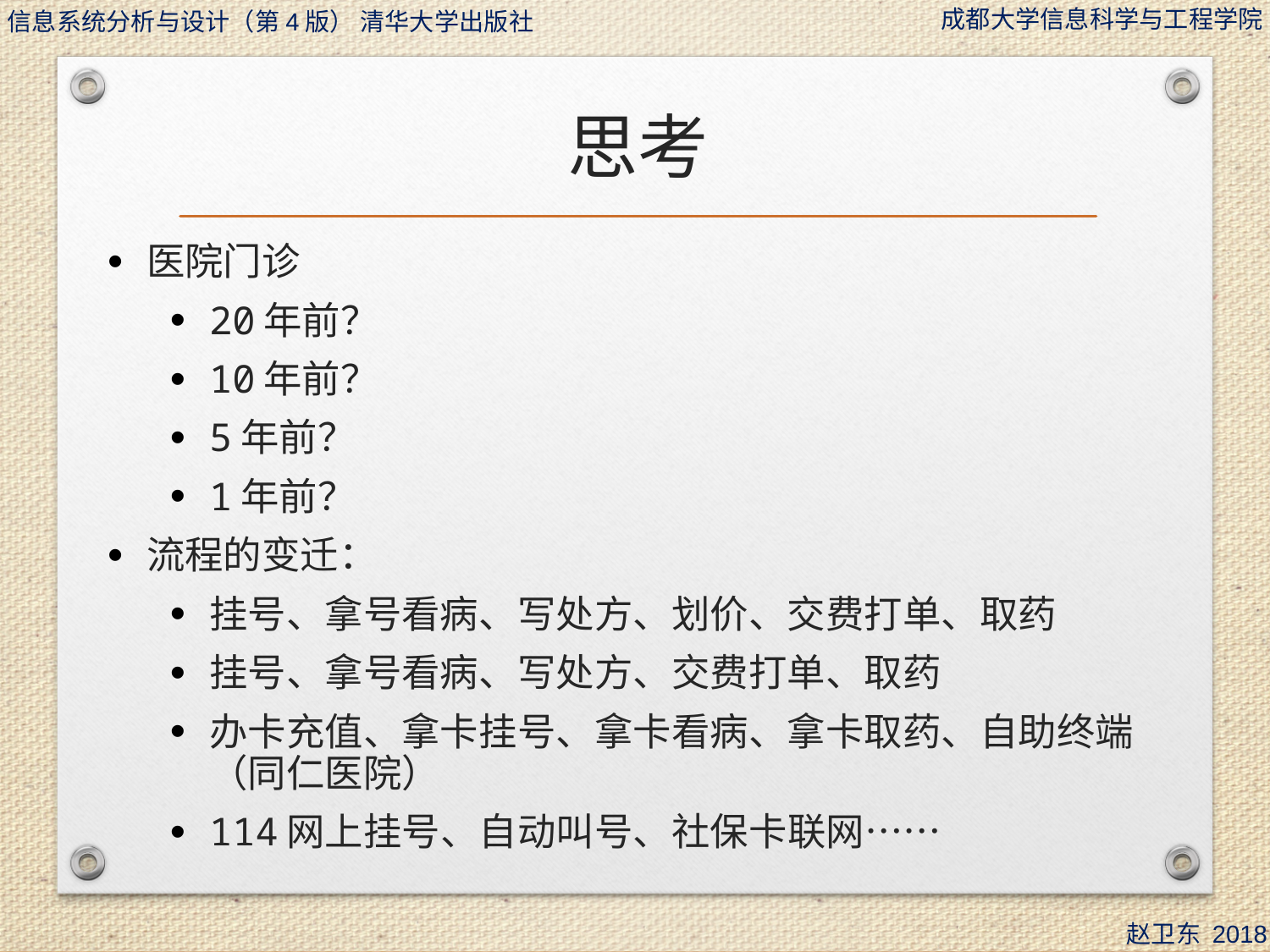

# 思考
医院门诊
20年前？
10年前？
5年前？
1年前？
流程的变迁：
挂号、拿号看病、写处方、划价、交费打单、取药
挂号、拿号看病、写处方、交费打单、取药
办卡充值、拿卡挂号、拿卡看病、拿卡取药、自助终端（同仁医院）
114网上挂号、自动叫号、社保卡联网……